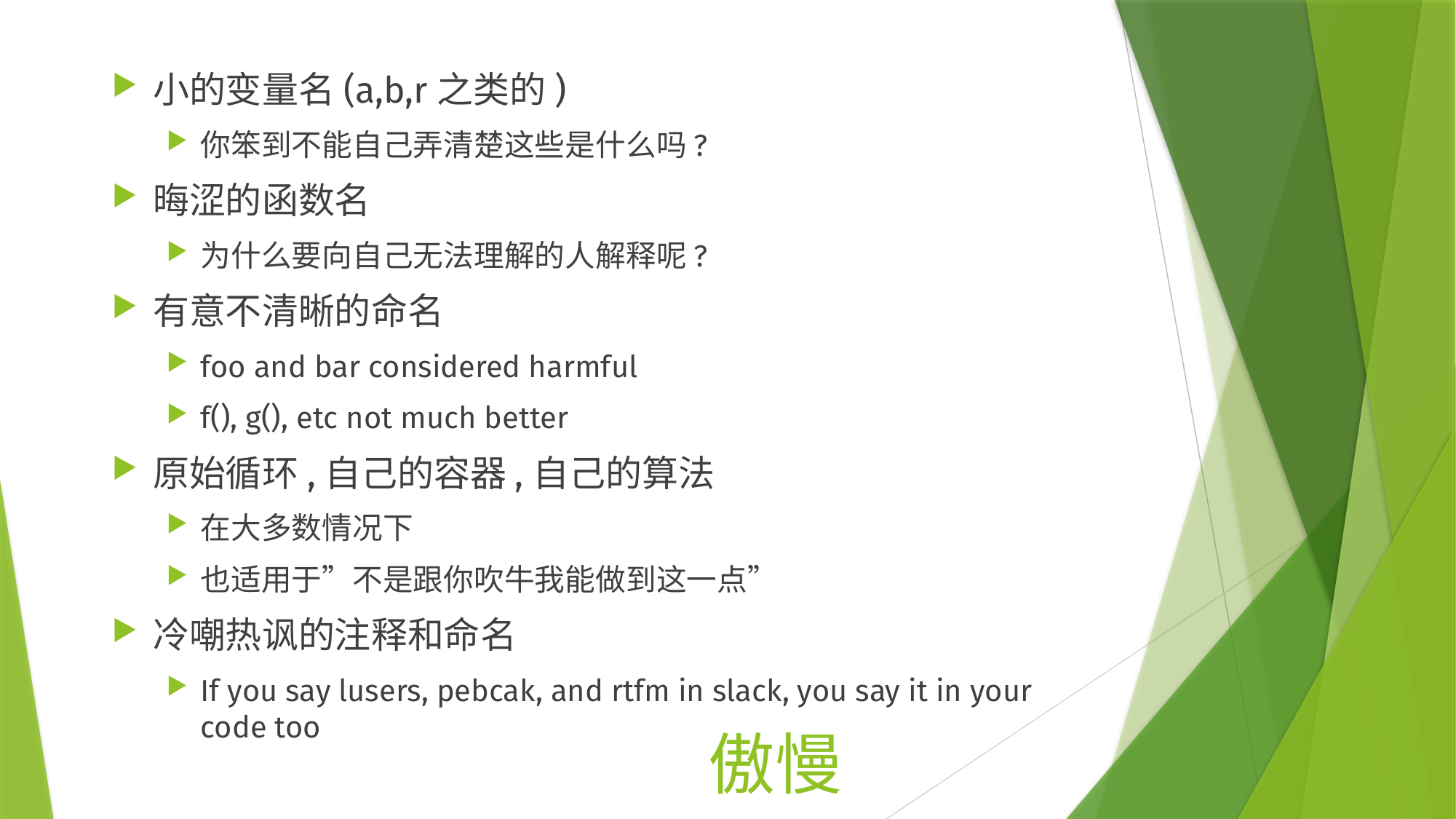

小的变量名(a,b,r之类的)
你笨到不能自己弄清楚这些是什么吗?
晦涩的函数名
为什么要向自己无法理解的人解释呢?
有意不清晰的命名
foo and bar considered harmful
f(), g(), etc not much better
原始循环,自己的容器,自己的算法
在大多数情况下
也适用于”不是跟你吹牛我能做到这一点”
冷嘲热讽的注释和命名
If you say lusers, pebcak, and rtfm in slack, you say it in your code too
# 傲慢